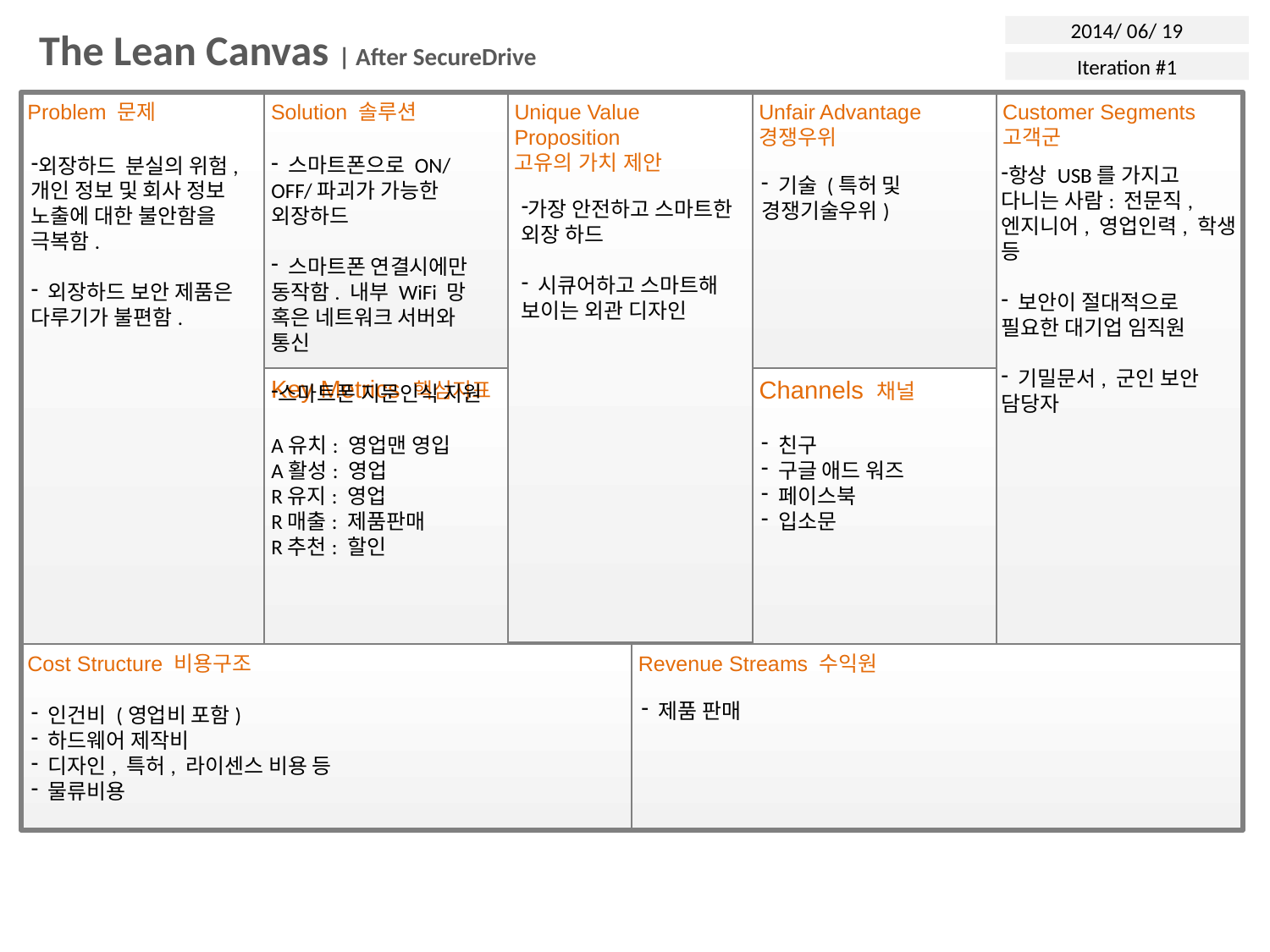

2014/ 06/ 19
The Lean Canvas | After SecureDrive
Iteration #1

Unique Value Proposition
고유의 가치 제안

Problem 문제

Solution 솔루션

Unfair Advantage
경쟁우위

Customer Segments
고객군

외장하드  분실의 위험, 개인 정보 및 회사 정보 노출에 대한 불안함을 극복함.

 외장하드 보안 제품은 다루기가 불편함.
 스마트폰으로 ON/OFF/파괴가 가능한 외장하드

 스마트폰 연결시에만 동작함. 내부 WiFi 망 혹은 네트워크 서버와 통신

스마트폰 지문인식 지원
항상 USB를 가지고 다니는 사람: 전문직, 엔지니어, 영업인력, 학생 등

 보안이 절대적으로 필요한 대기업 임직원

 기밀문서, 군인 보안 담당자
 기술 (특허 및 경쟁기술우위)
가장 안전하고 스마트한 외장 하드

 시큐어하고 스마트해 보이는 외관 디자인

Key Metrics 핵심지표

Channels 채널
A유치: 영업맨 영입
A활성: 영업
R유지: 영업
R매출: 제품판매
R추천: 할인
 친구
 구글 애드 워즈
 페이스북
 입소문

Cost Structure 비용구조

Revenue Streams 수익원

 제품 판매
 인건비 (영업비 포함)
 하드웨어 제작비
 디자인, 특허, 라이센스 비용 등
 물류비용